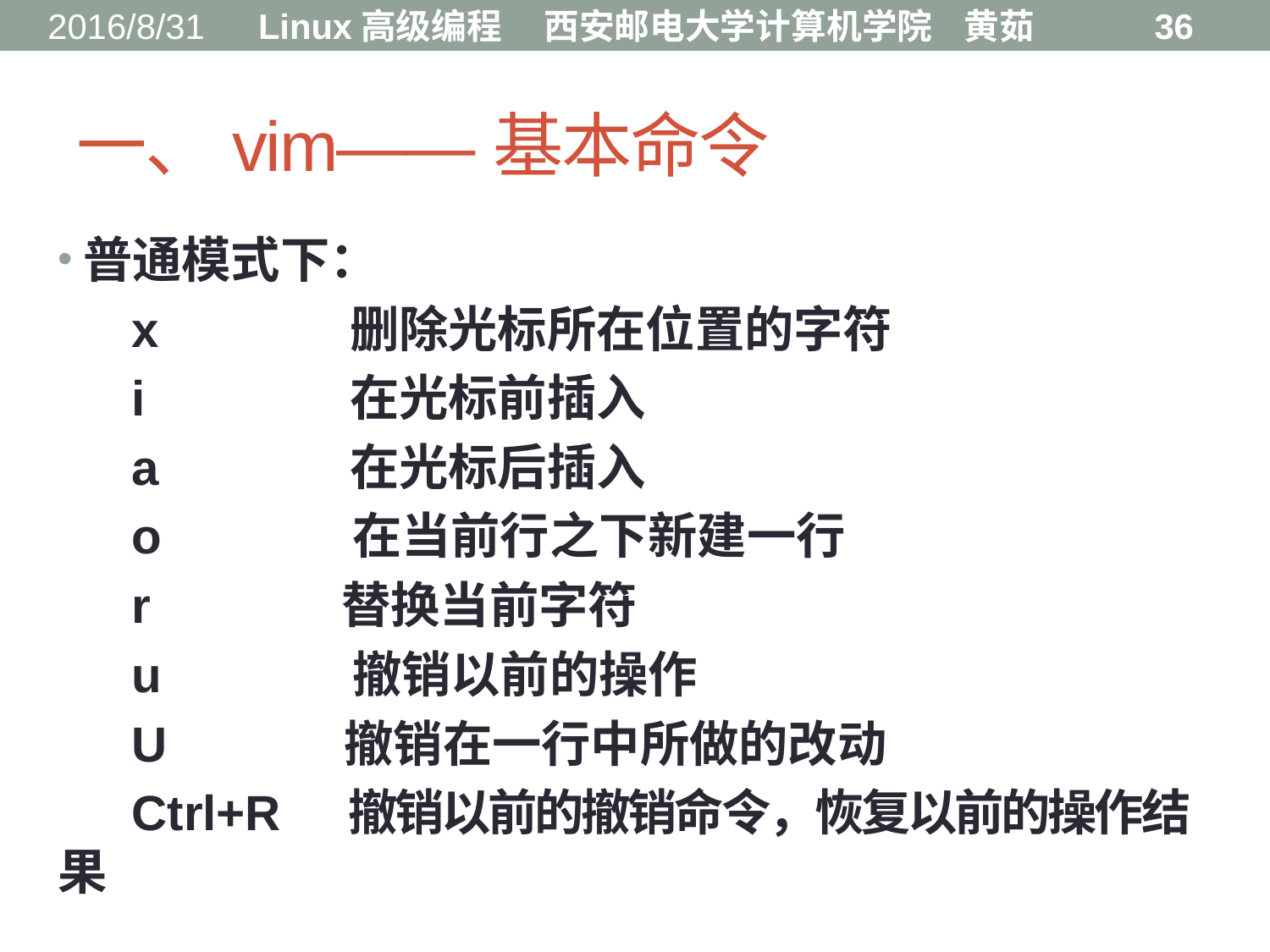

2016/8/31
Linux高级编程    西安邮电大学计算机学院   黄茹
36
# 一、vim——基本命令
普通模式下：
x             删除光标所在位置的字符
i              在光标前插入
a             在光标后插入
o             在当前行之下新建一行
r             替换当前字符
u             撤销以前的操作
U            撤销在一行中所做的改动
Ctrl+R    撤销以前的撤销命令，恢复以前的操作结果